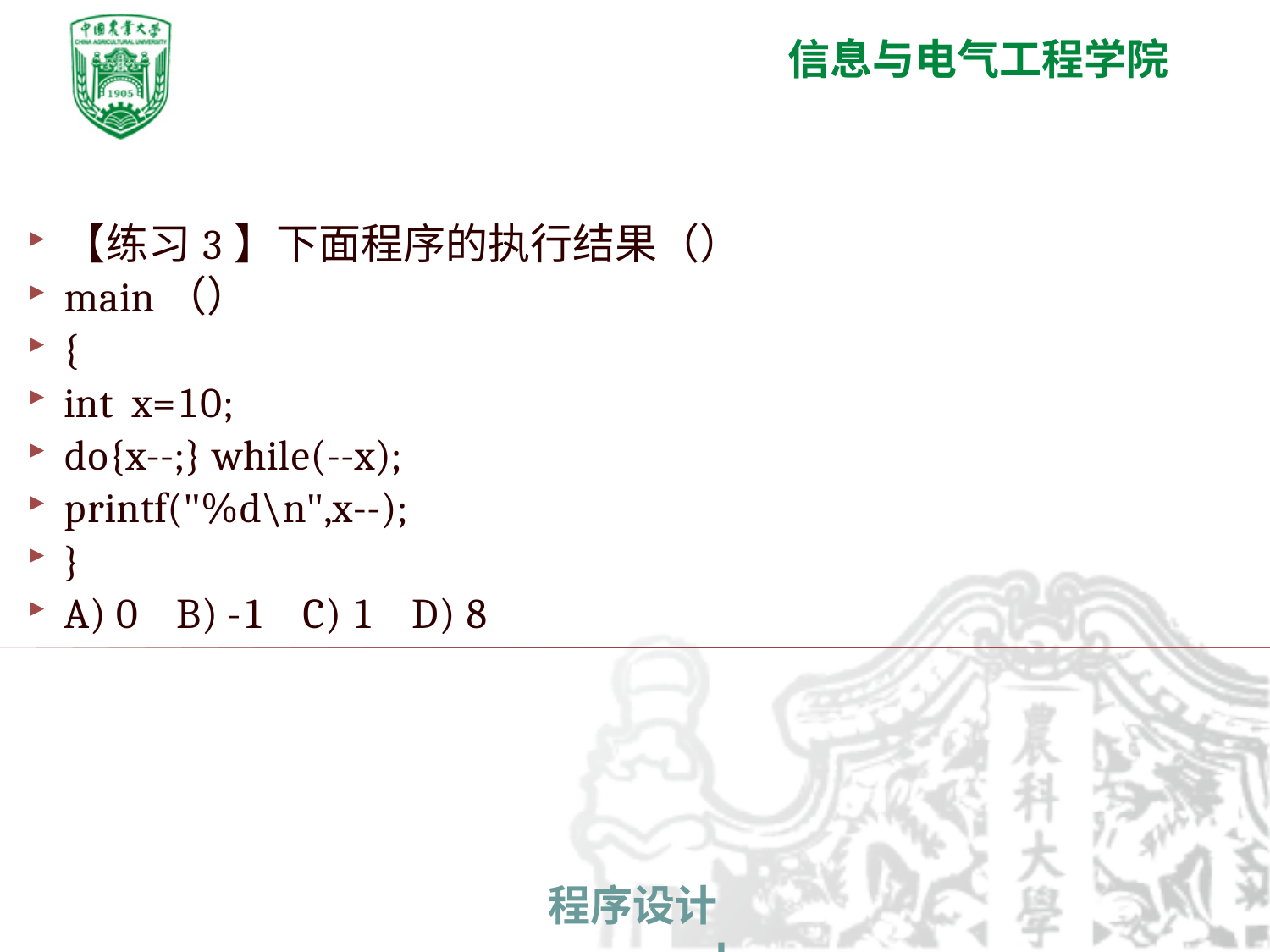

【练习3】下面程序的执行结果（）
main（）
{
int  x=10;
do{x--;} while(--x);
printf("%d\n",x--);
}
A) 0    B) -1    C) 1    D) 8